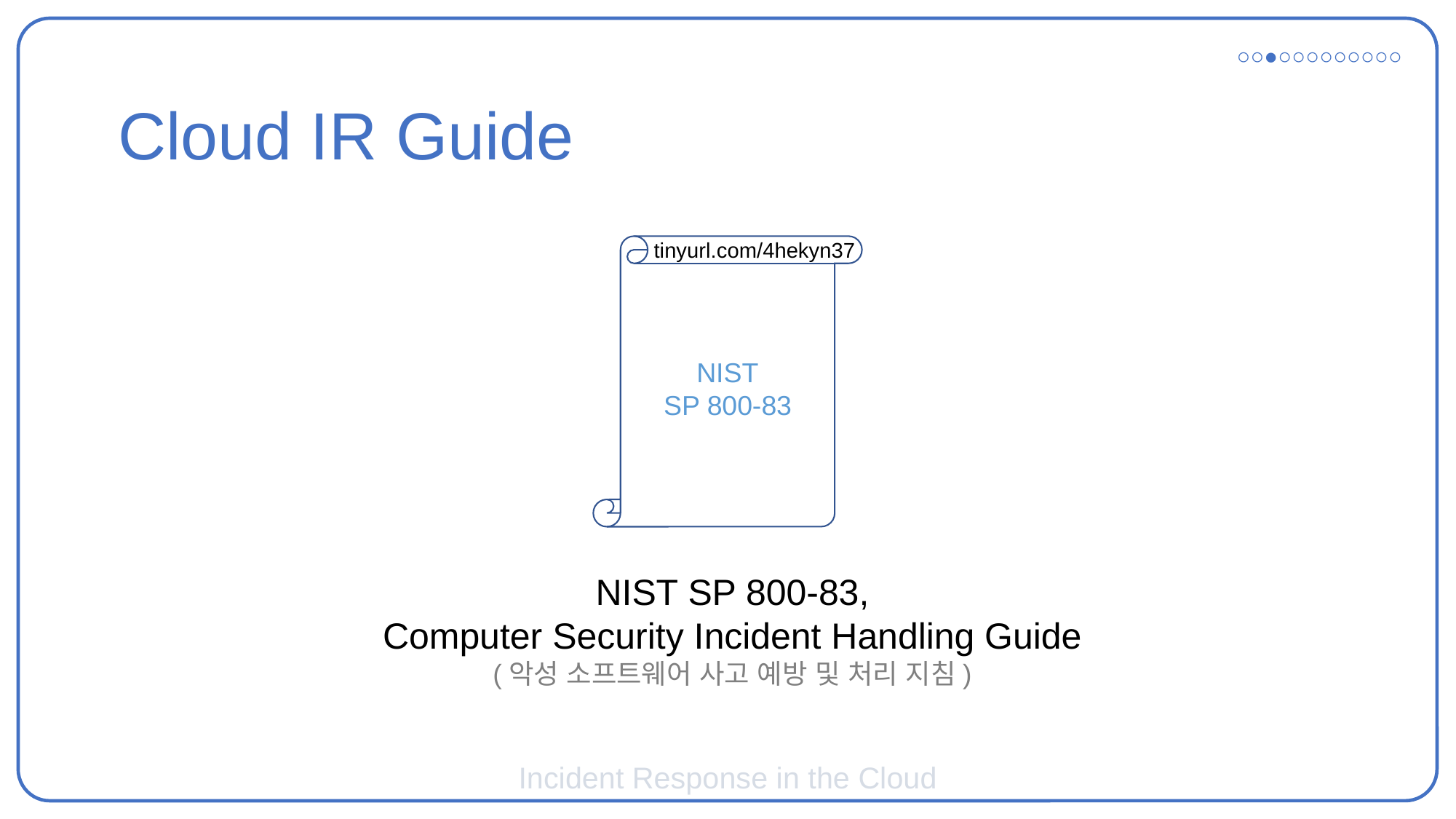

○○●○○○○○○○○○
Cloud IR Guide
tinyurl.com/4hekyn37
NIST
SP 800-83
NIST SP 800-83,
Computer Security Incident Handling Guide
(악성 소프트웨어 사고 예방 및 처리 지침)
Incident Response in the Cloud